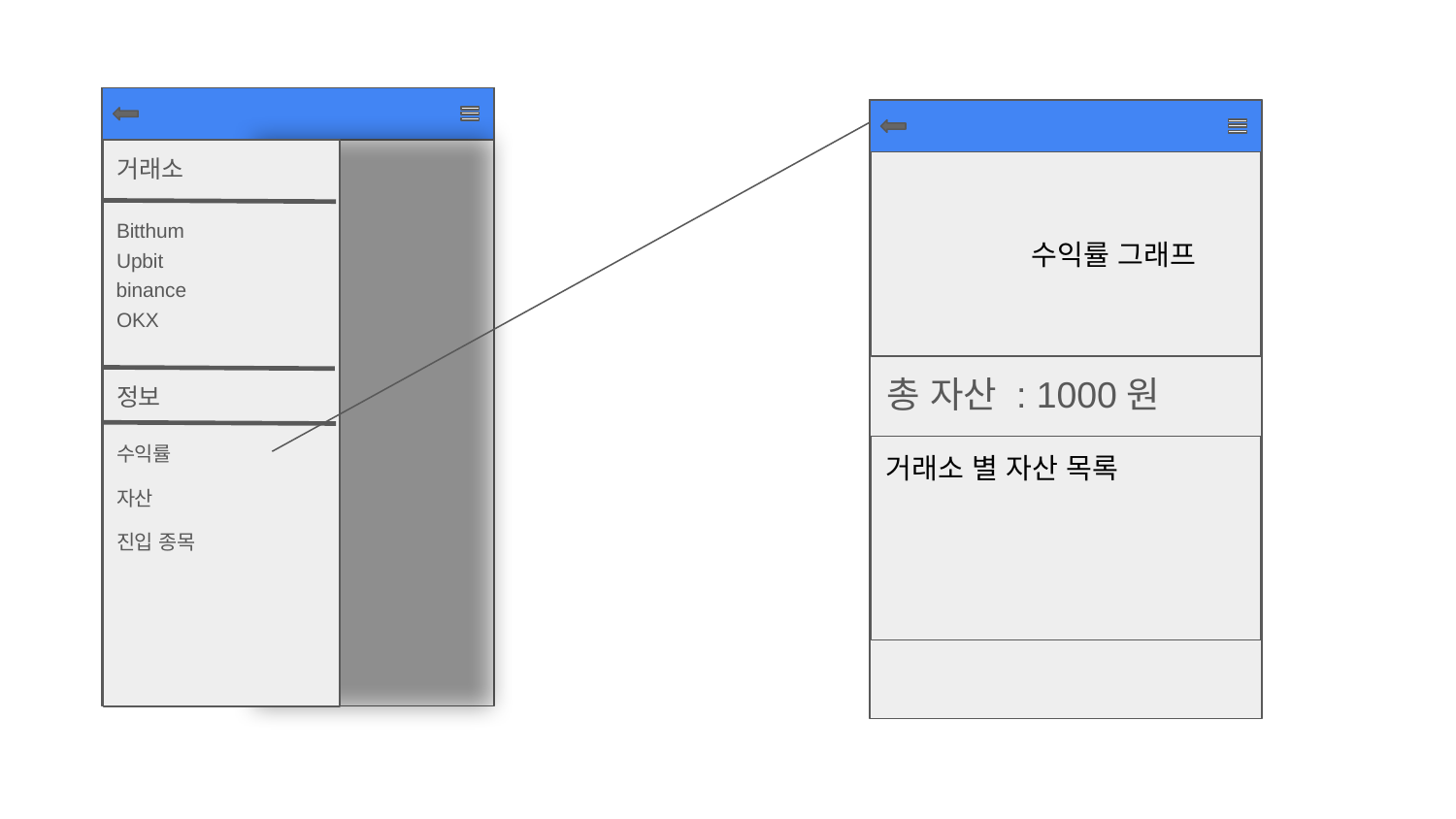

거래소

	수익률 그래프
Bitthum
Upbit
binance
OKX
총 자산 : 1000원
정보
수익률
거래소 별 자산 목록
자산
진입 종목